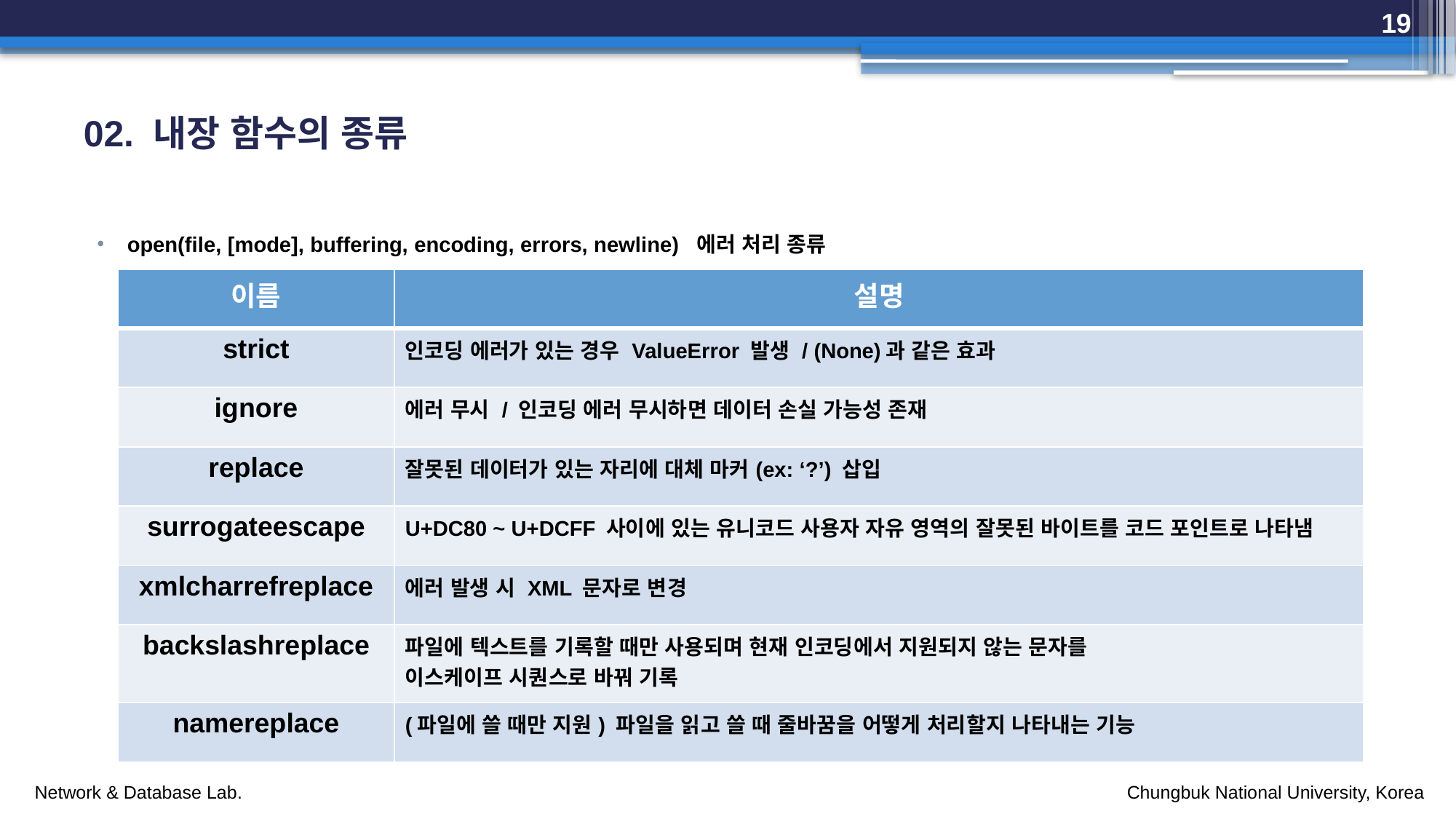

19
# 02. 내장 함수의 종류

open(file, [mode], buffering, encoding, errors, newline)  에러 처리 종류
| 이름 | 설명 |
| --- | --- |
| strict | 인코딩 에러가 있는 경우 ValueError 발생 / (None)과 같은 효과 |
| ignore | 에러 무시 / 인코딩 에러 무시하면 데이터 손실 가능성 존재 |
| replace | 잘못된 데이터가 있는 자리에 대체 마커(ex: ‘?’) 삽입 |
| surrogateescape | U+DC80 ~ U+DCFF 사이에 있는 유니코드 사용자 자유 영역의 잘못된 바이트를 코드 포인트로 나타냄 |
| xmlcharrefreplace | 에러 발생 시 XML 문자로 변경 |
| backslashreplace | 파일에 텍스트를 기록할 때만 사용되며 현재 인코딩에서 지원되지 않는 문자를 이스케이프 시퀀스로 바꿔 기록 |
| namereplace | (파일에 쓸 때만 지원) 파일을 읽고 쓸 때 줄바꿈을 어떻게 처리할지 나타내는 기능 |